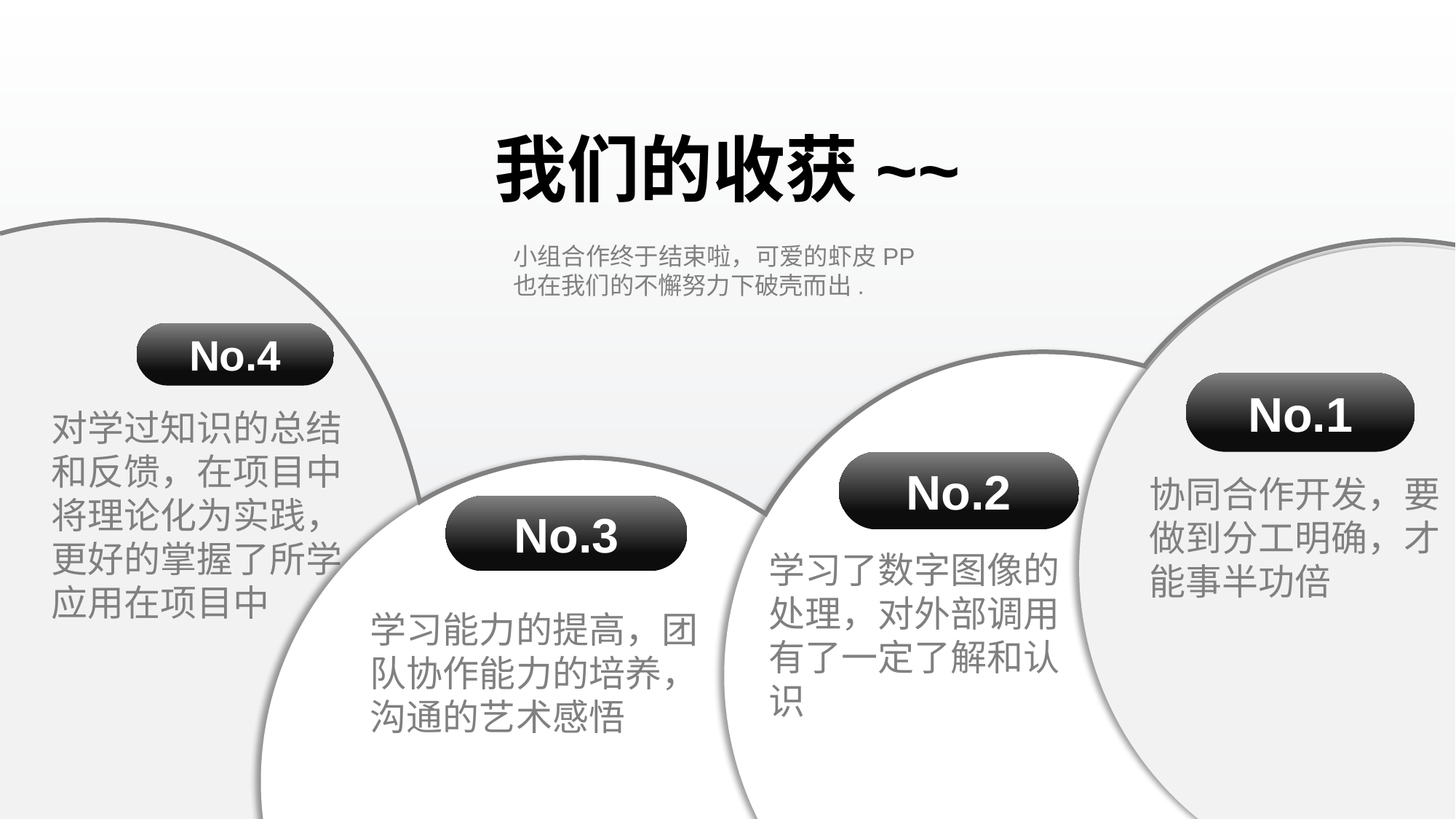

我们的收获~~

No.4
对学过知识的总结和反馈，在项目中将理论化为实践，更好的掌握了所学，应用在项目中
小组合作终于结束啦，可爱的虾皮PP也在我们的不懈努力下破壳而出.

No.1
协同合作开发，要做到分工明确，才能事半功倍

No.2
学习了数字图像的处理，对外部调用有了一定了解和认识

No.3
学习能力的提高，团队协作能力的培养，沟通的艺术感悟